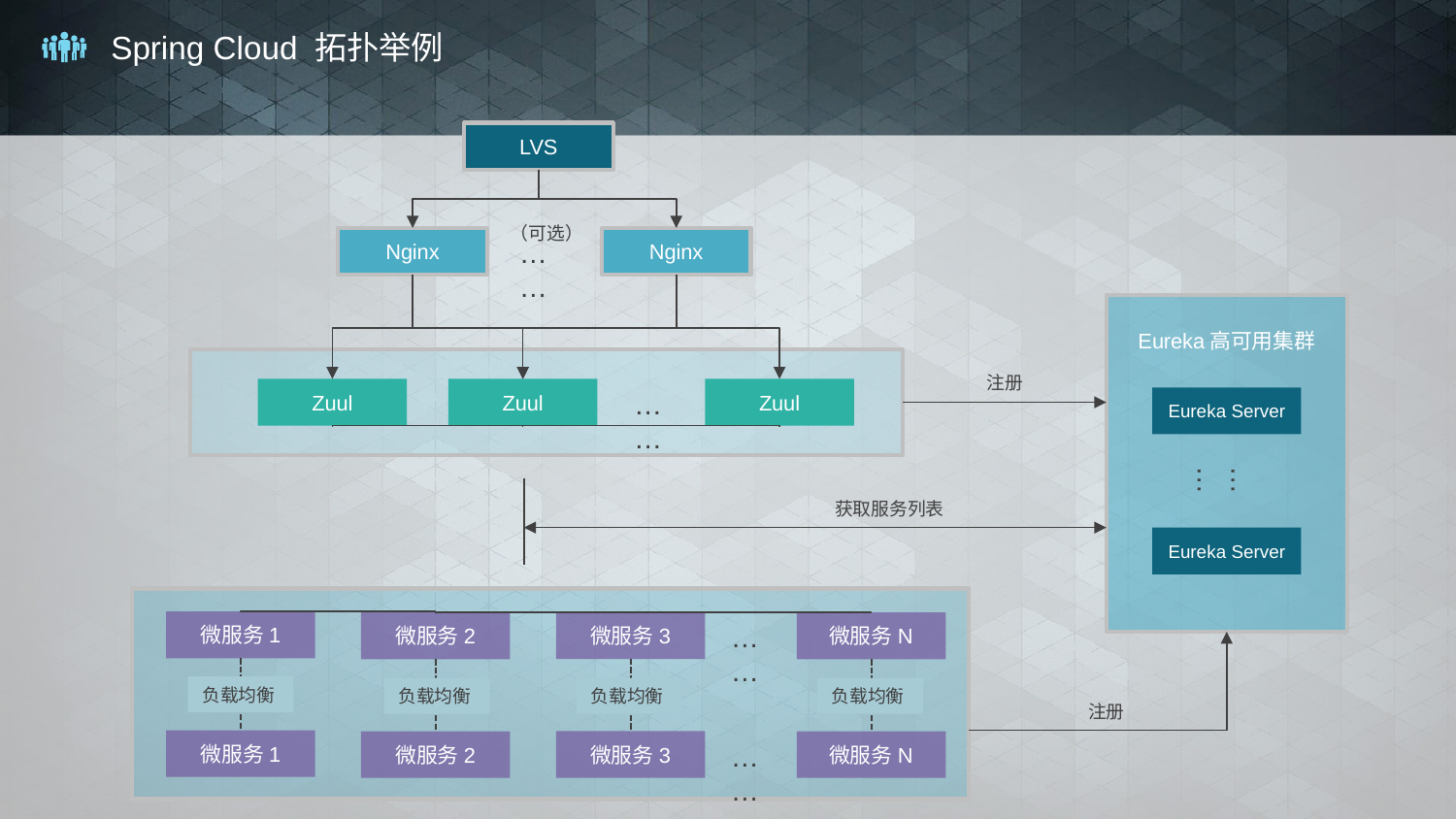

# Spring Cloud 拓扑举例

LVS
（可选）
Nginx
……
Nginx

Eureka高可用集群

注册
Zuul
Zuul
……
Zuul
Eureka Server
……
获取服务列表
Eureka Server

微服务1
微服务3
微服务2
……
微服务N
负载均衡
负载均衡
负载均衡
负载均衡
注册
微服务1
微服务3
微服务2
……
微服务N